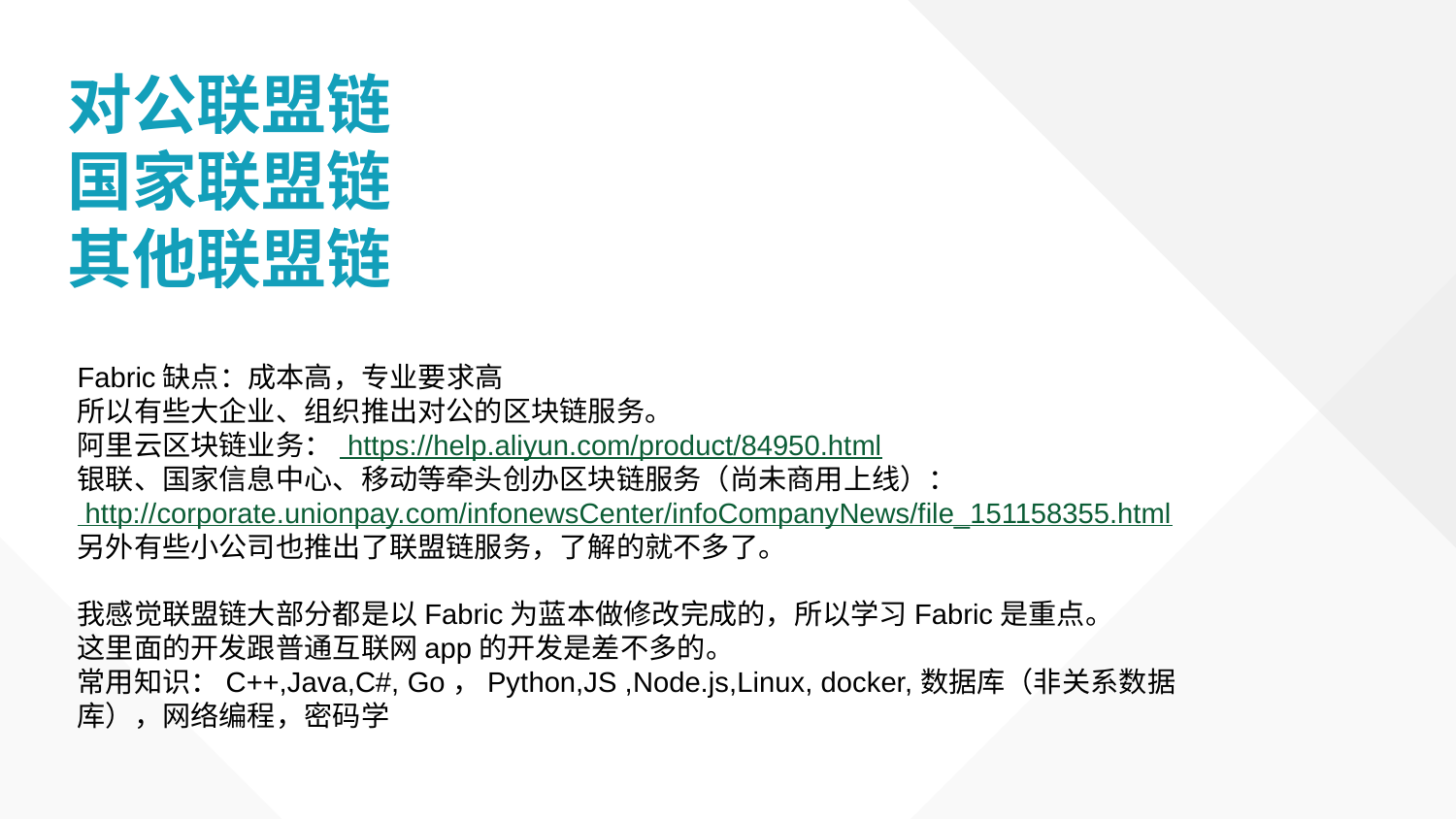

# 对公联盟链国家联盟链 其他联盟链
Fabric缺点：成本高，专业要求高
所以有些大企业、组织推出对公的区块链服务。
阿里云区块链业务： https://help.aliyun.com/product/84950.html
银联、国家信息中心、移动等牵头创办区块链服务（尚未商用上线）： http://corporate.unionpay.com/infonewsCenter/infoCompanyNews/file_151158355.html
另外有些小公司也推出了联盟链服务，了解的就不多了。

我感觉联盟链大部分都是以Fabric为蓝本做修改完成的，所以学习Fabric是重点。
这里面的开发跟普通互联网app的开发是差不多的。
常用知识：C++,Java,C#, Go，Python,JS ,Node.js,Linux, docker,数据库（非关系数据库），网络编程，密码学